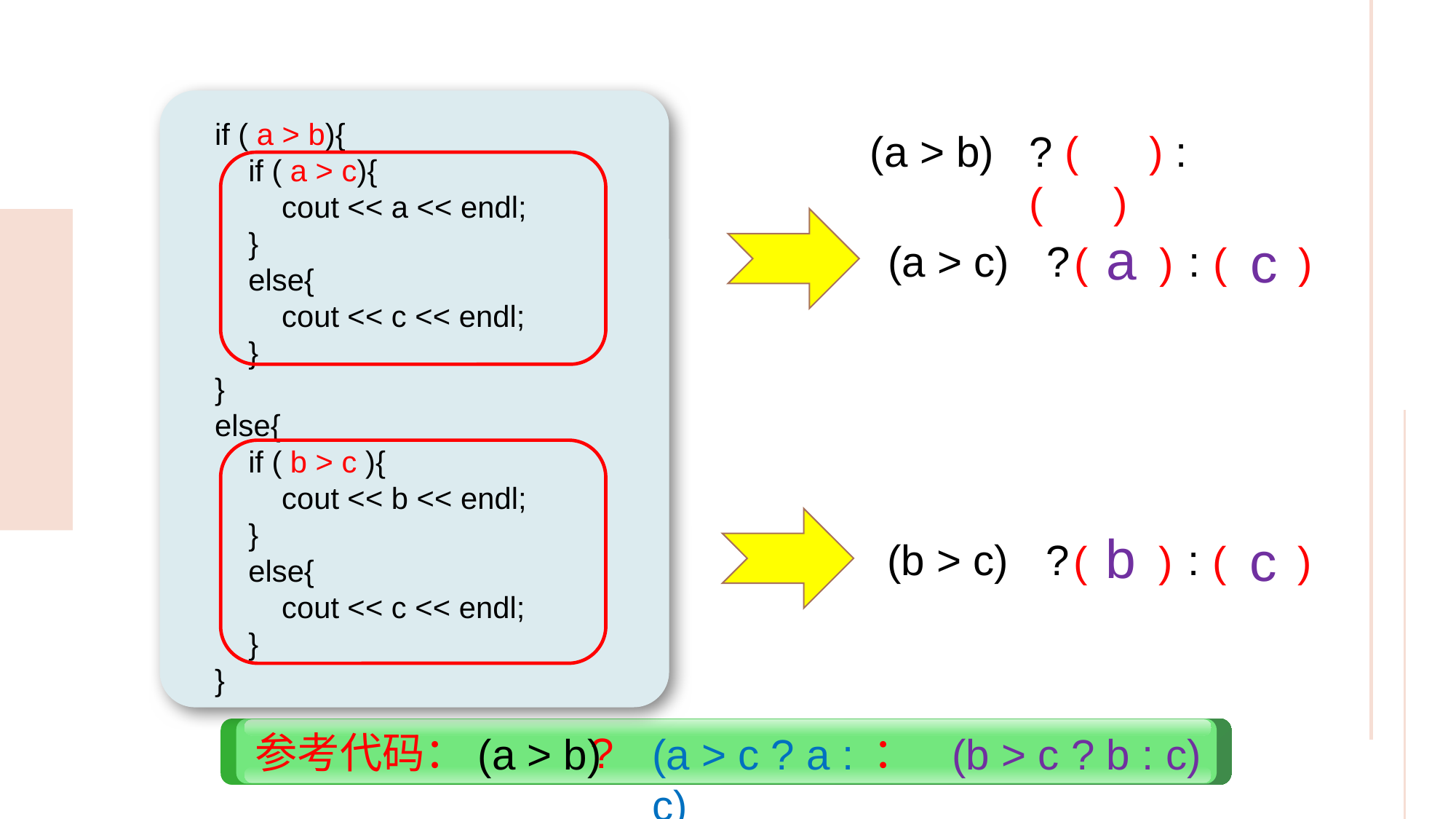

if ( a > b){
    if ( a > c){
        cout << a << endl;
    }
    else{
        cout << c << endl;
    }
}
else{
    if ( b > c ){
        cout << b << endl;
    }
    else{
        cout << c << endl;
    }
}
(a > b)
? (      ) : (      )

a
c
(a > c)
?          :
(      )
(      )

b
c
(b > c)
?          :
(      )
(      )

参考代码：            ?                     ：
(a > b)
(b > c ? b : c)
(a > c ? a : c)